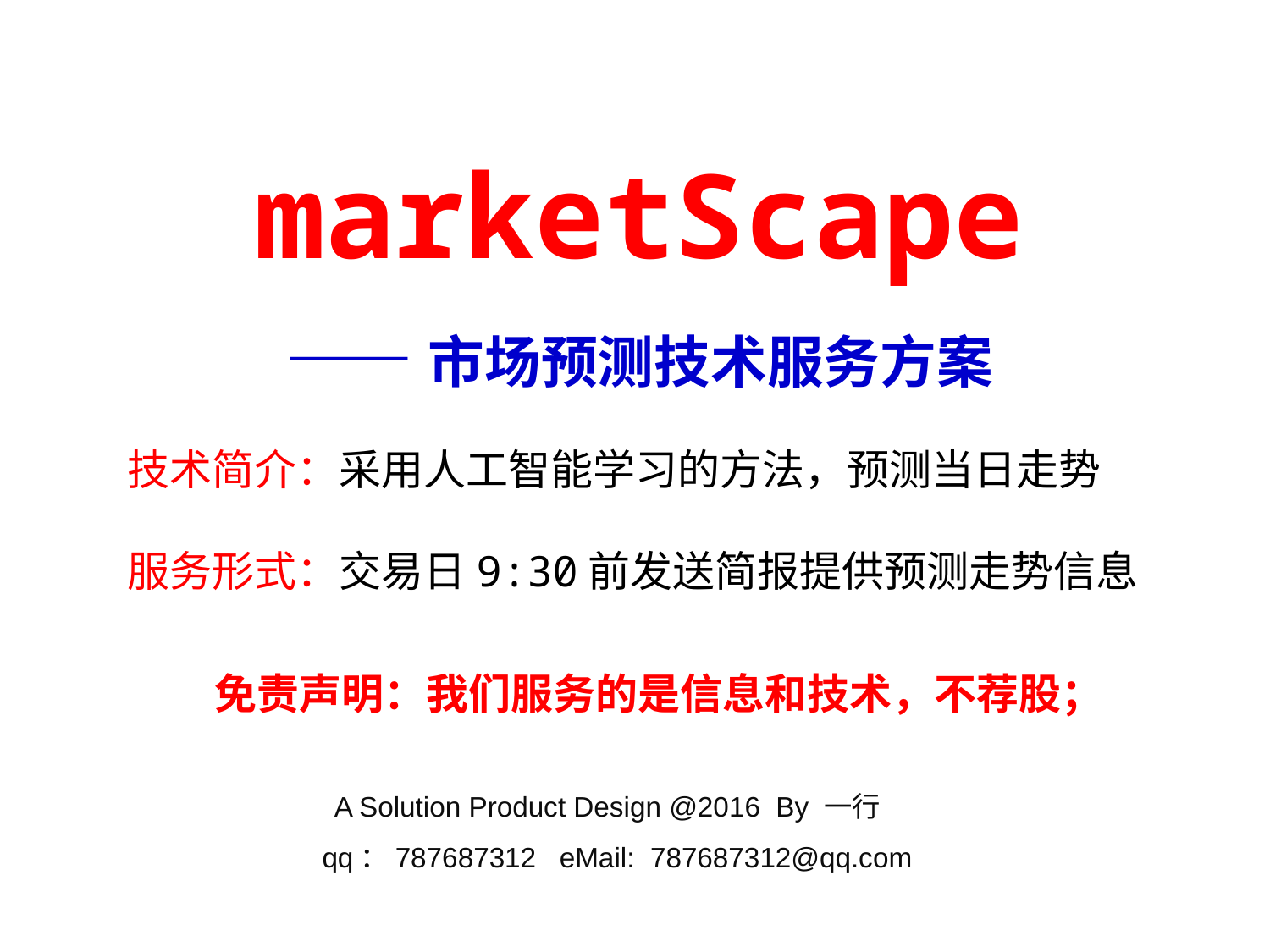

marketScape
——市场预测技术服务方案

技术简介：采用人工智能学习的方法，预测当日走势
服务形式：交易日9:30前发送简报提供预测走势信息
免责声明：我们服务的是信息和技术，不荐股；
A Solution Product Design @2016  By 一行
 qq：787687312   eMail:  787687312@qq.com